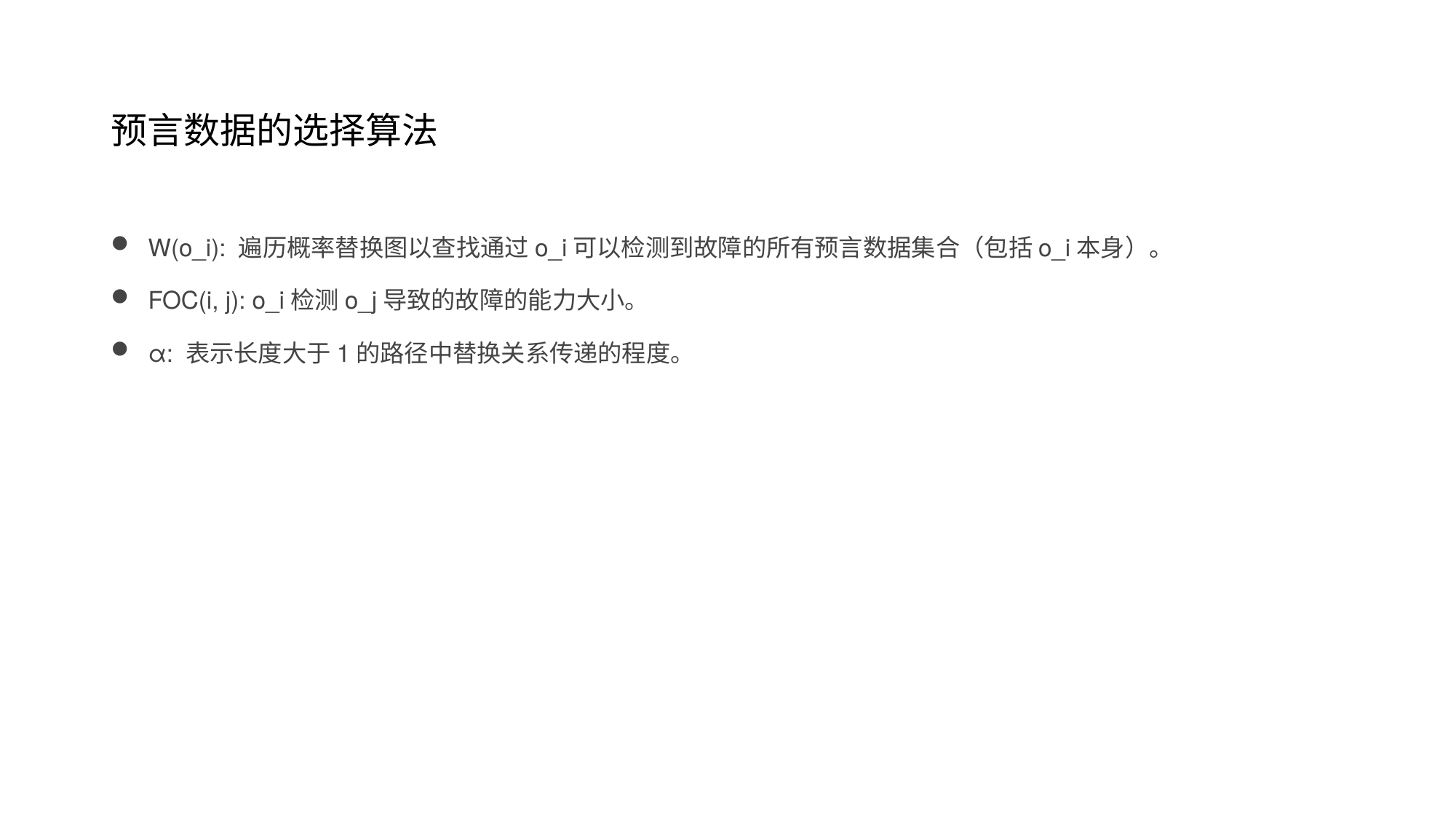

# 预言数据的选择算法
W(o_i): 遍历概率替换图以查找通过o_i可以检测到故障的所有预言数据集合（包括o_i本身）。
FOC(i, j): o_i检测o_j导致的故障的能力大小。
α: 表示长度大于1的路径中替换关系传递的程度。